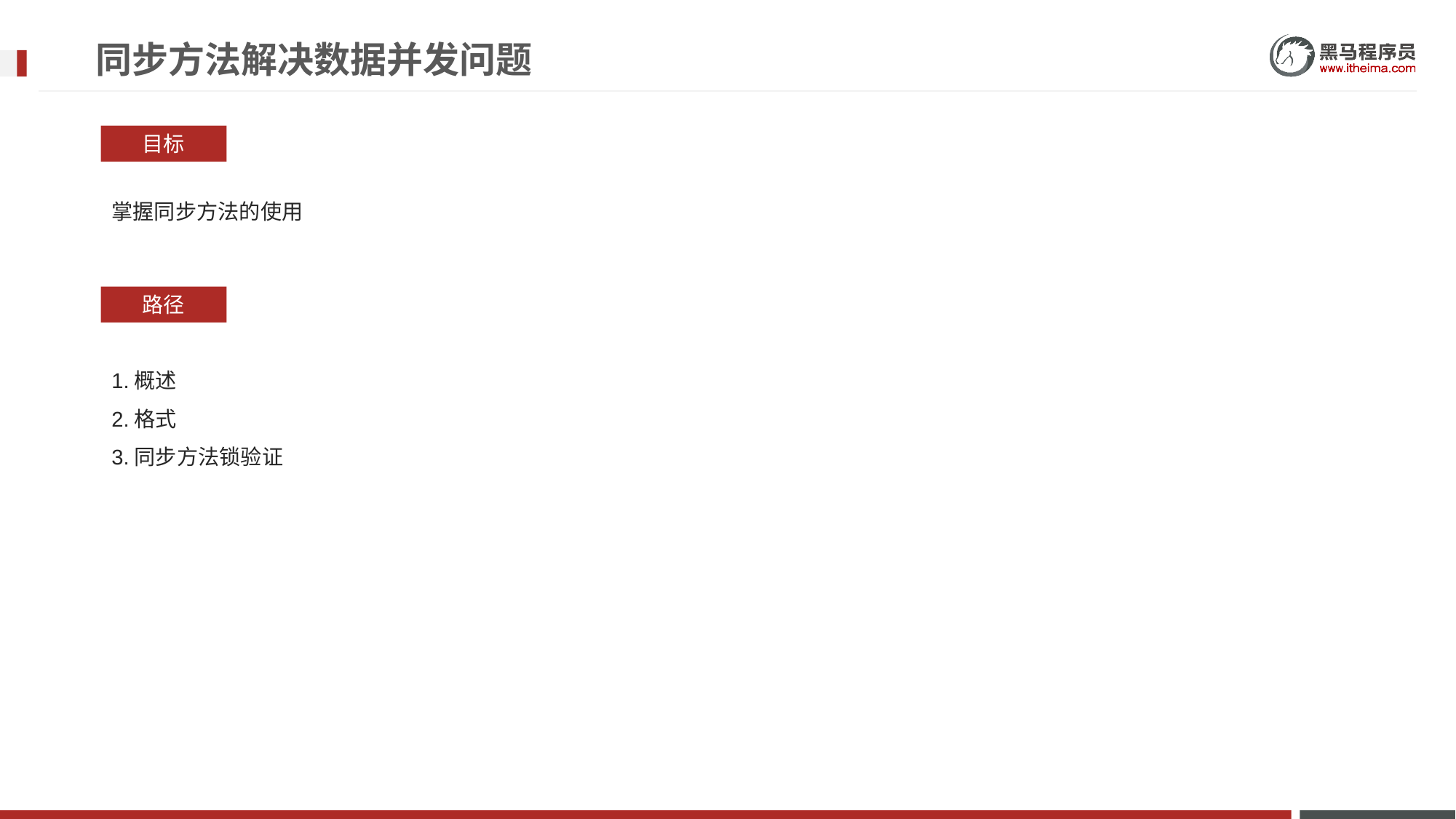

# 同步方法解决数据并发问题
目标
掌握同步方法的使用
路径
1.概述
2.格式
3.同步方法锁验证